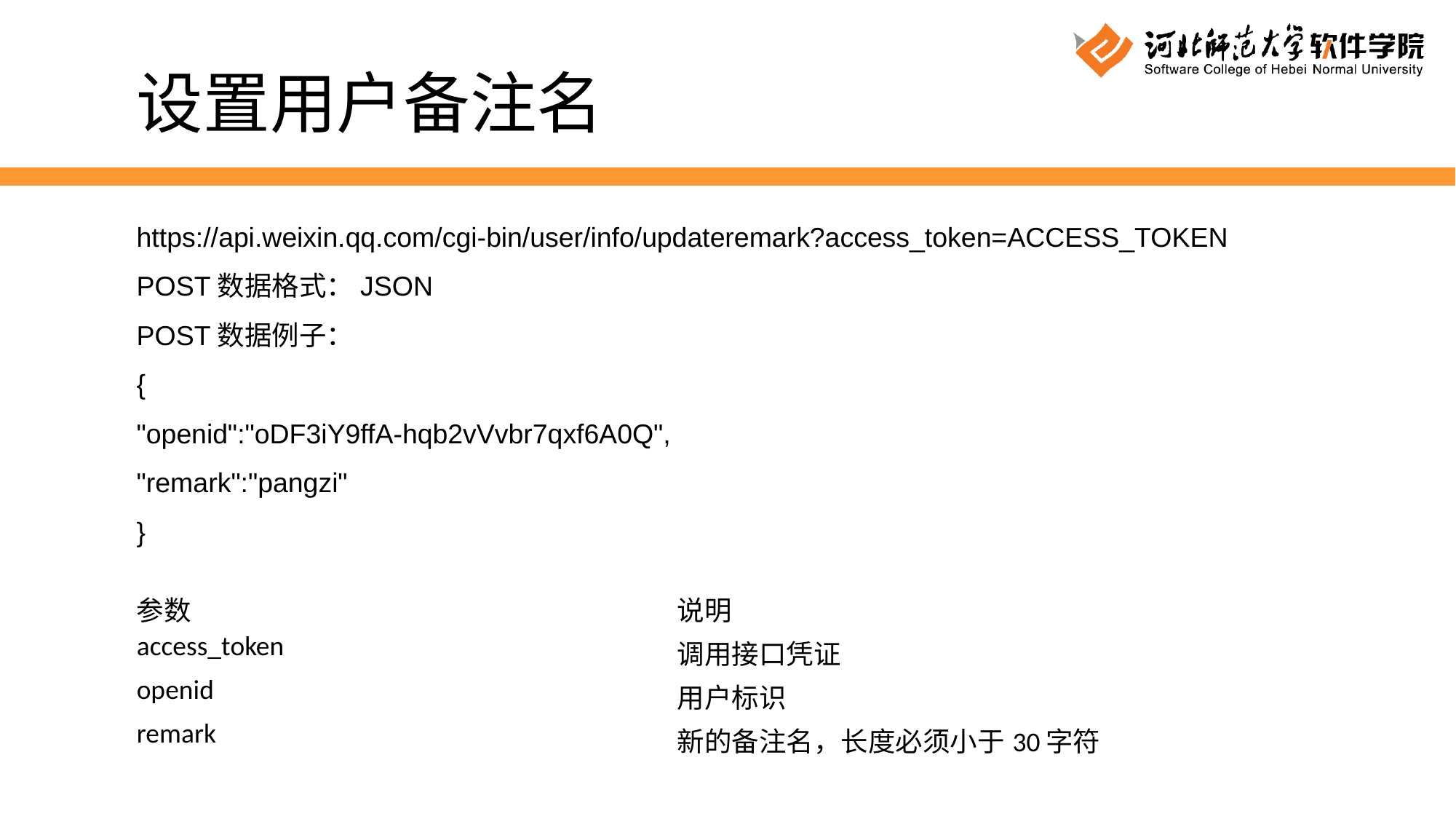

设置用户备注名
https://api.weixin.qq.com/cgi-bin/user/info/updateremark?access_token=ACCESS_TOKEN
POST数据格式：JSON
POST数据例子：
{
"openid":"oDF3iY9ffA-hqb2vVvbr7qxf6A0Q",
"remark":"pangzi"
}
| 参数 | 说明 |
| --- | --- |
| access\_token | 调用接口凭证 |
| openid | 用户标识 |
| remark | 新的备注名，长度必须小于30字符 |